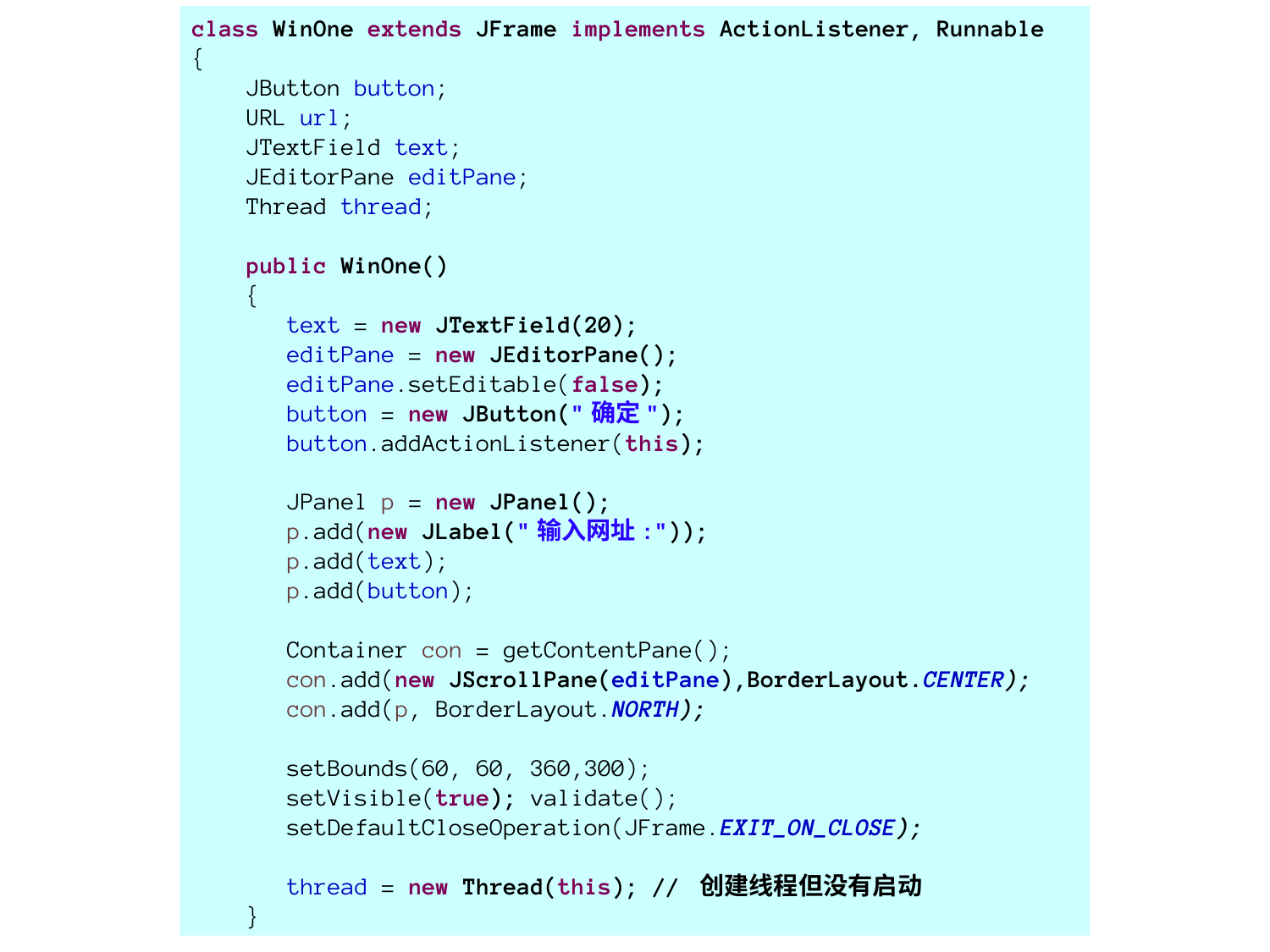

class WinOne extends JFrame implements ActionListener, Runnable
{
    JButton button;
    URL url;
    JTextField text;
    JEditorPane editPane;
    Thread thread;

    public WinOne()
    {
       text = new JTextField(20);
       editPane = new JEditorPane();
       editPane.setEditable(false);
       button = new JButton("确定");
       button.addActionListener(this);

       JPanel p = new JPanel();
       p.add(new JLabel("输入网址:"));
       p.add(text);
       p.add(button);

       Container con = getContentPane();
       con.add(new JScrollPane(editPane),BorderLayout.CENTER);
       con.add(p, BorderLayout.NORTH);

       setBounds(60, 60, 360,300);
       setVisible(true); validate();
       setDefaultCloseOperation(JFrame.EXIT_ON_CLOSE);

       thread = new Thread(this); // 创建线程但没有启动
    }